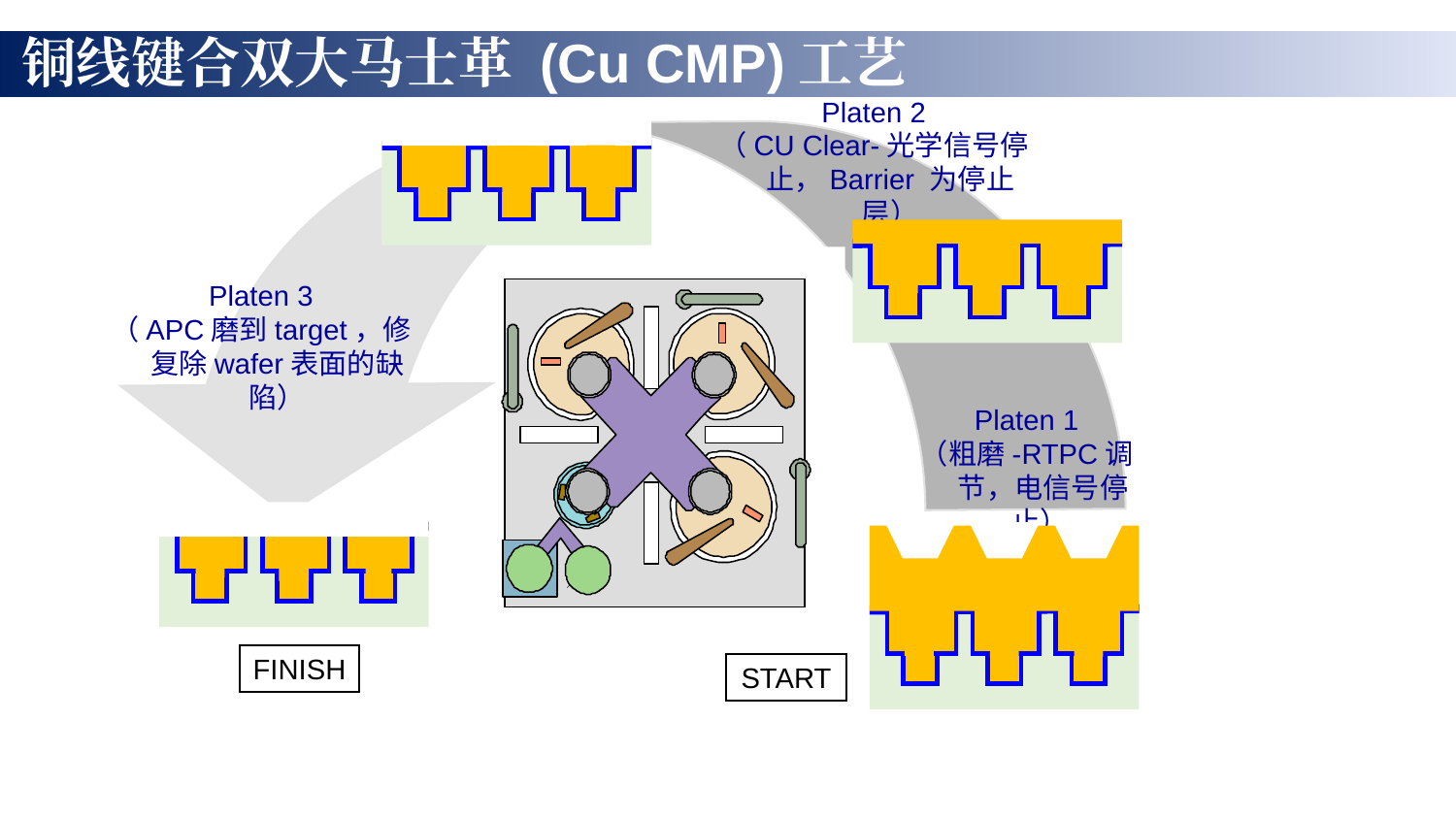

铜线键合双大马士革 (Cu CMP)工艺
Platen 2
（CU Clear-光学信号停止，Barrier 为停止层）

Platen 3
（APC磨到target，修复除wafer表面的缺陷）

Platen 1
（粗磨-RTPC调节，电信号停止）

FINISH
START